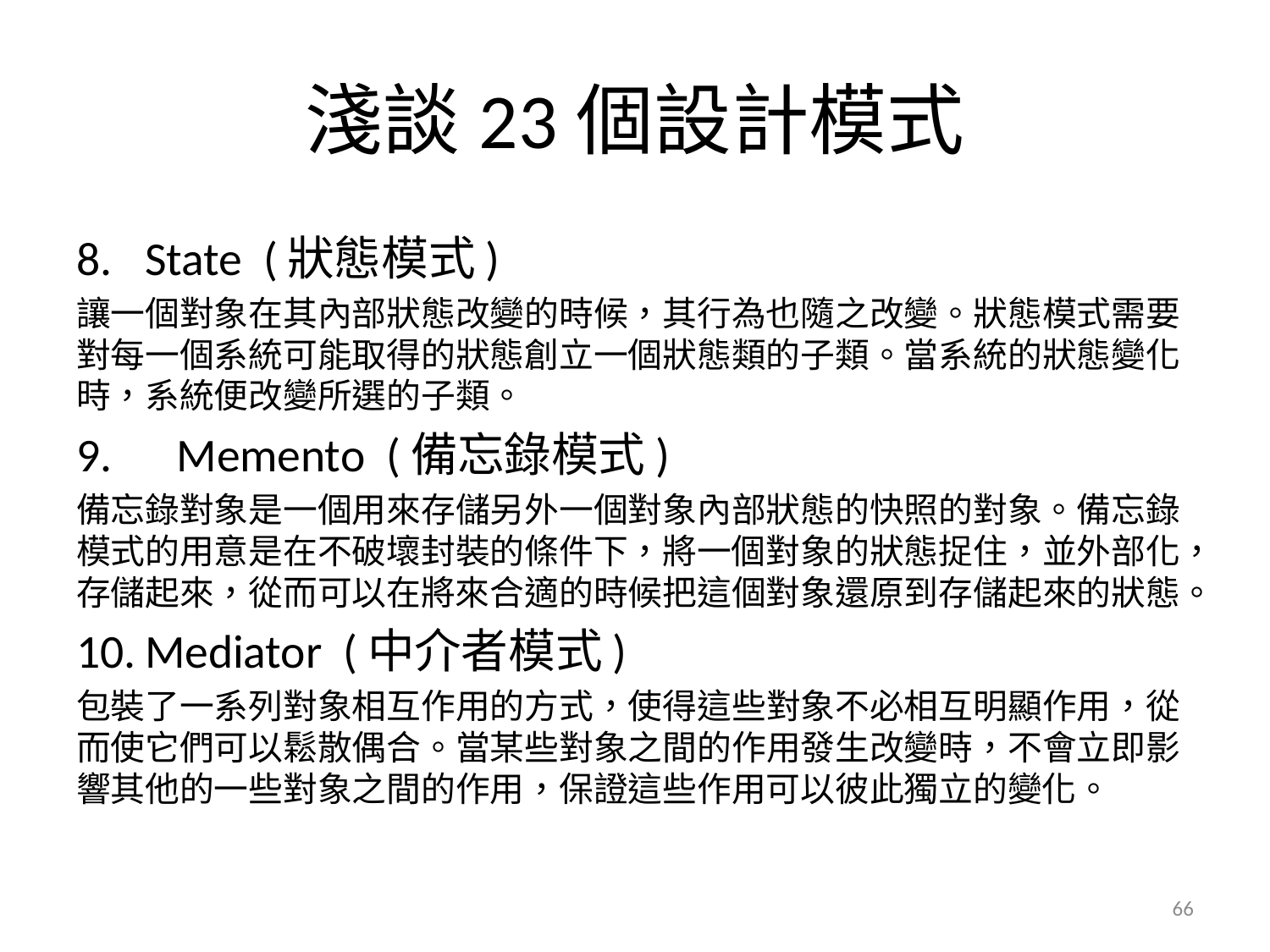

# 淺談23個設計模式
State  (狀態模式)
讓一個對象在其內部狀態改變的時候，其行為也隨之改變。狀態模式需要對每一個系統可能取得的狀態創立一個狀態類的子類。當系統的狀態變化時，系統便改變所選的子類。
   Memento  (備忘錄模式)
備忘錄對象是一個用來存儲另外一個對象內部狀態的快照的對象。備忘錄模式的用意是在不破壞封裝的條件下，將一個對象的狀態捉住，並外部化，存儲起來，從而可以在將來合適的時候把這個對象還原到存儲起來的狀態。
Mediator  (中介者模式)
包裝了一系列對象相互作用的方式，使得這些對象不必相互明顯作用，從而使它們可以鬆散偶合。當某些對象之間的作用發生改變時，不會立即影響其他的一些對象之間的作用，保證這些作用可以彼此獨立的變化。

66